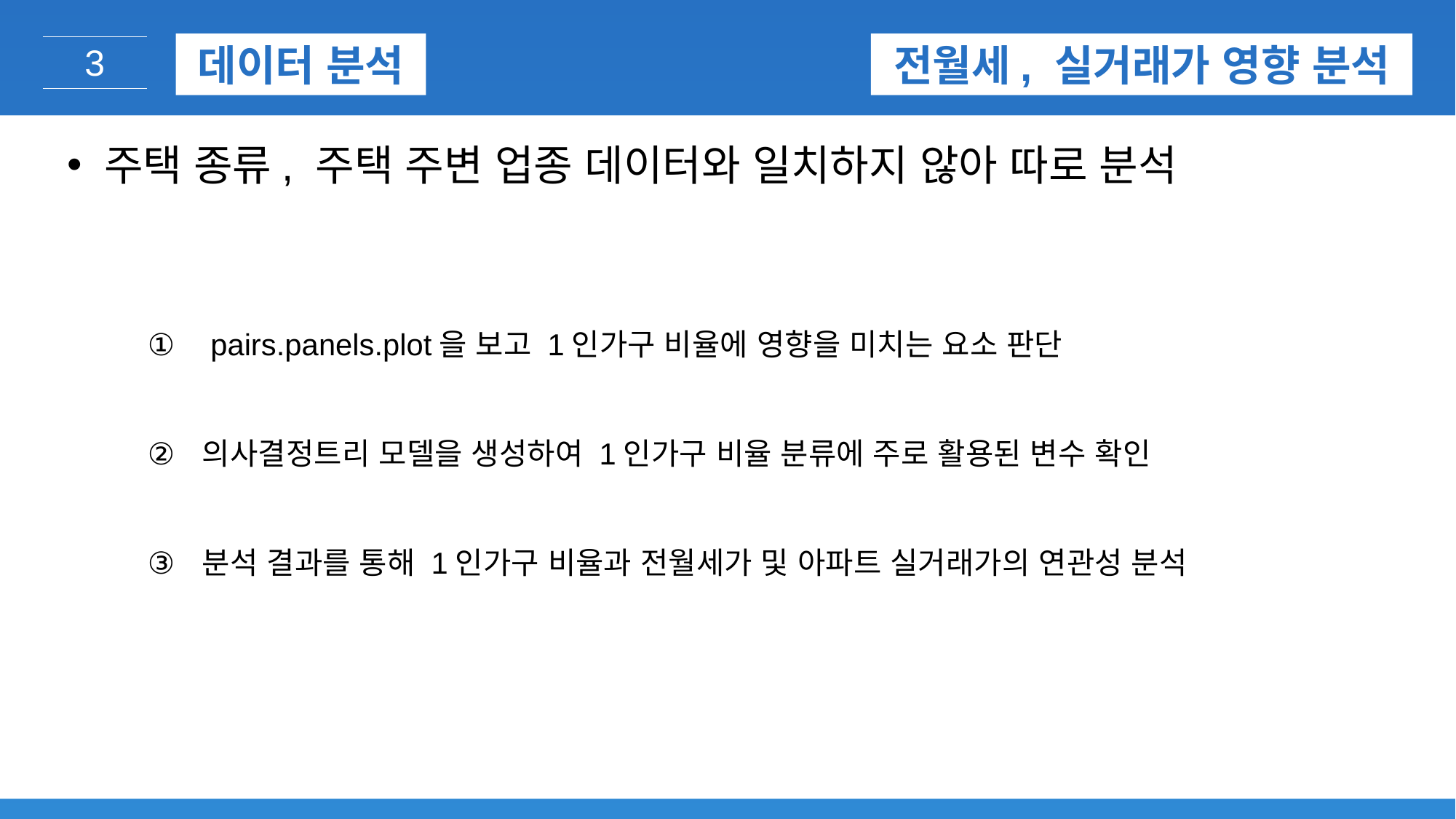

데이터 분석
전월세, 실거래가 영향 분석
3
수치 범위가 다른 데이터의 정규화 여부 결정
 주택 종류, 주택 주변 업종 데이터와 일치하지 않아 따로 분석
 pairs.panels.plot을 보고 1인가구 비율에 영향을 미치는 요소 판단

의사결정트리 모델을 생성하여 1인가구 비율 분류에 주로 활용된 변수 확인

분석 결과를 통해 1인가구 비율과 전월세가 및 아파트 실거래가의 연관성 분석